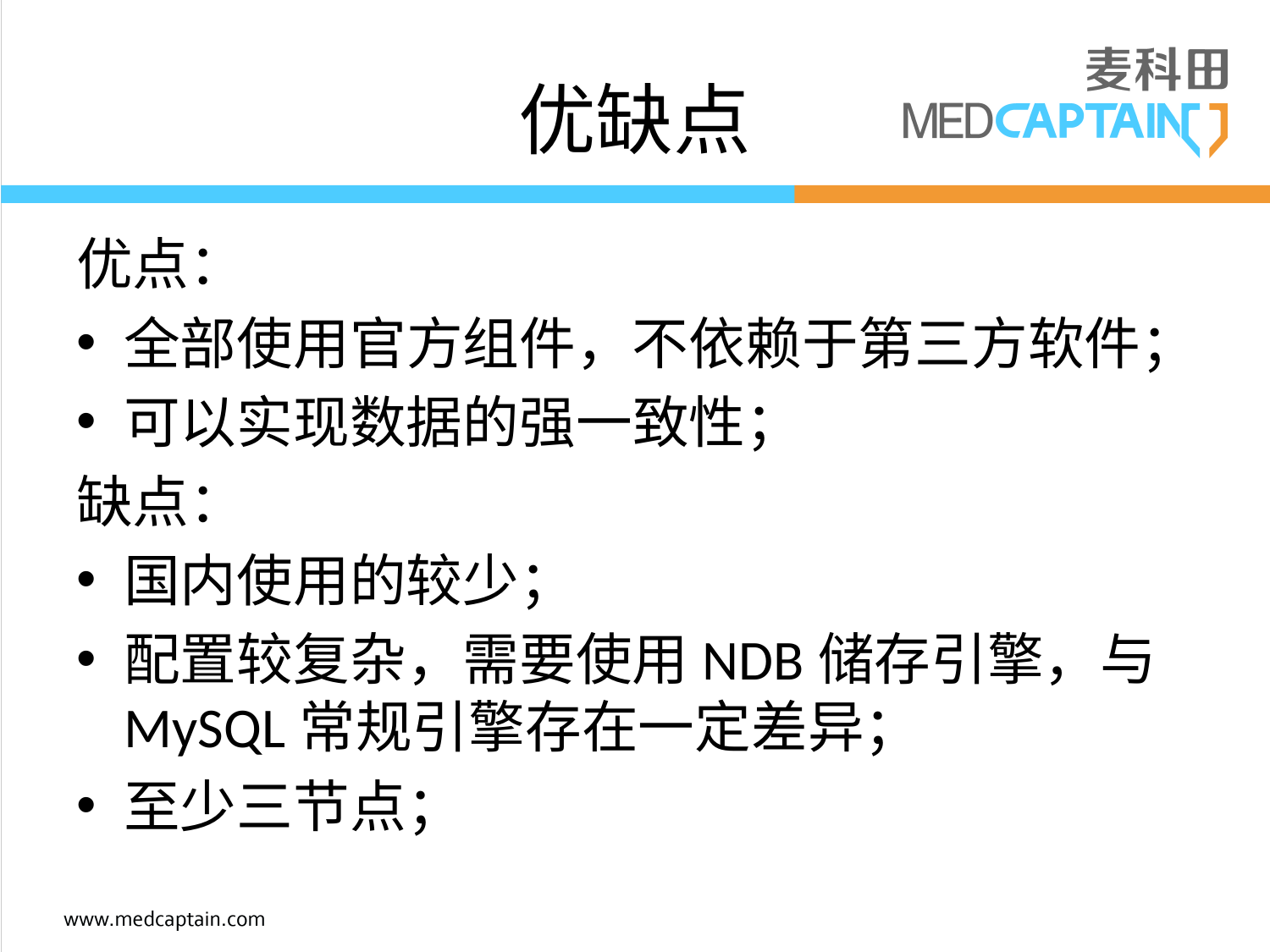

# 优缺点
优点：
全部使用官方组件，不依赖于第三方软件；
可以实现数据的强一致性；
缺点：
国内使用的较少；
配置较复杂，需要使用NDB储存引擎，与MySQL常规引擎存在一定差异；
至少三节点；